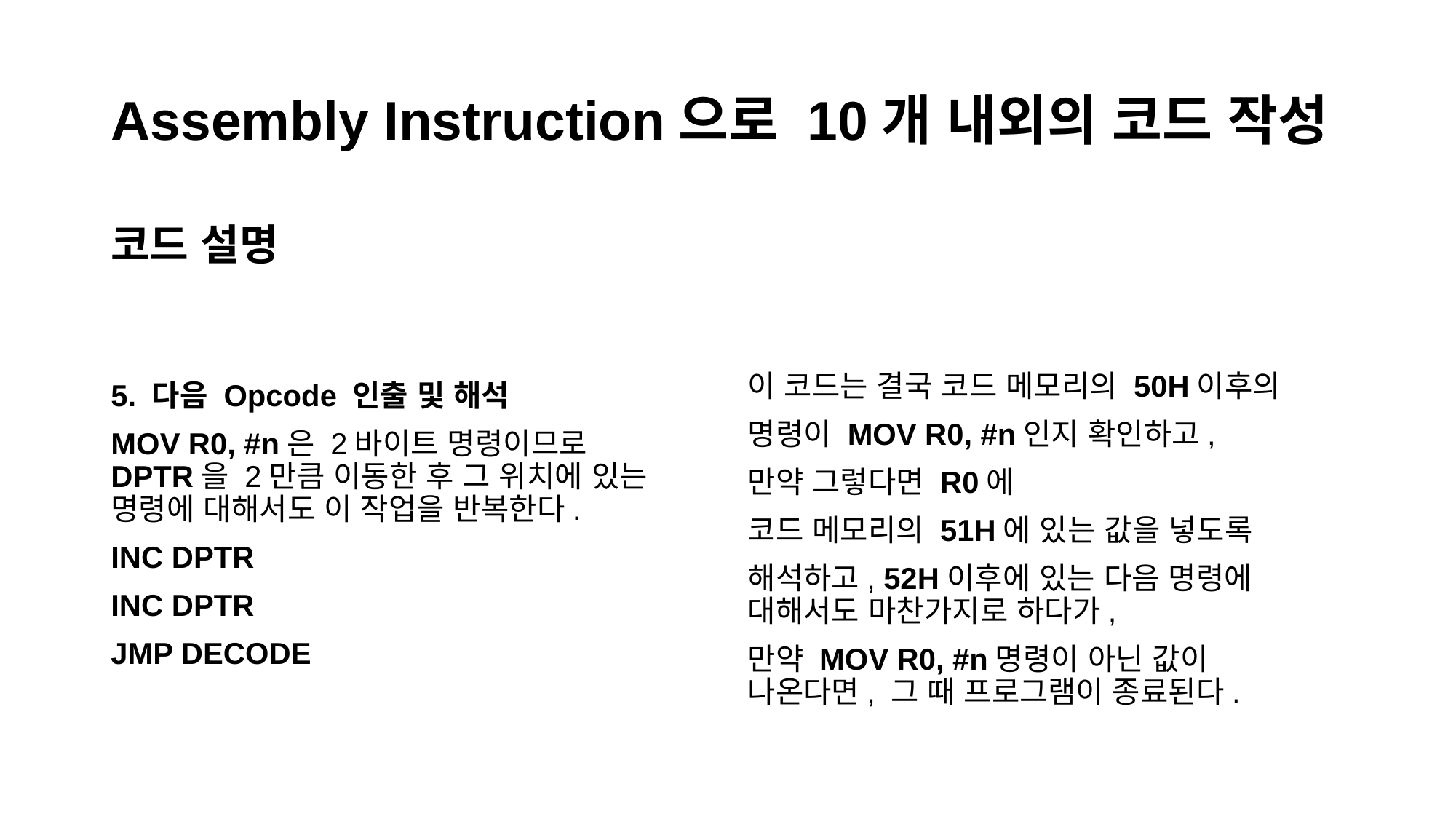

# Assembly Instruction으로 10개 내외의 코드 작성
코드 설명

5. 다음 Opcode 인출 및 해석
MOV R0, #n은 2바이트 명령이므로
DPTR을 2만큼 이동한 후 그 위치에 있는
명령에 대해서도 이 작업을 반복한다.
INC DPTR
INC DPTR
JMP DECODE

이 코드는 결국 코드 메모리의 50H이후의
명령이 MOV R0, #n인지 확인하고,
만약 그렇다면 R0에
코드 메모리의 51H에 있는 값을 넣도록
해석하고, 52H이후에 있는 다음 명령에
대해서도 마찬가지로 하다가,
만약 MOV R0, #n명령이 아닌 값이
나온다면, 그 때 프로그램이 종료된다.